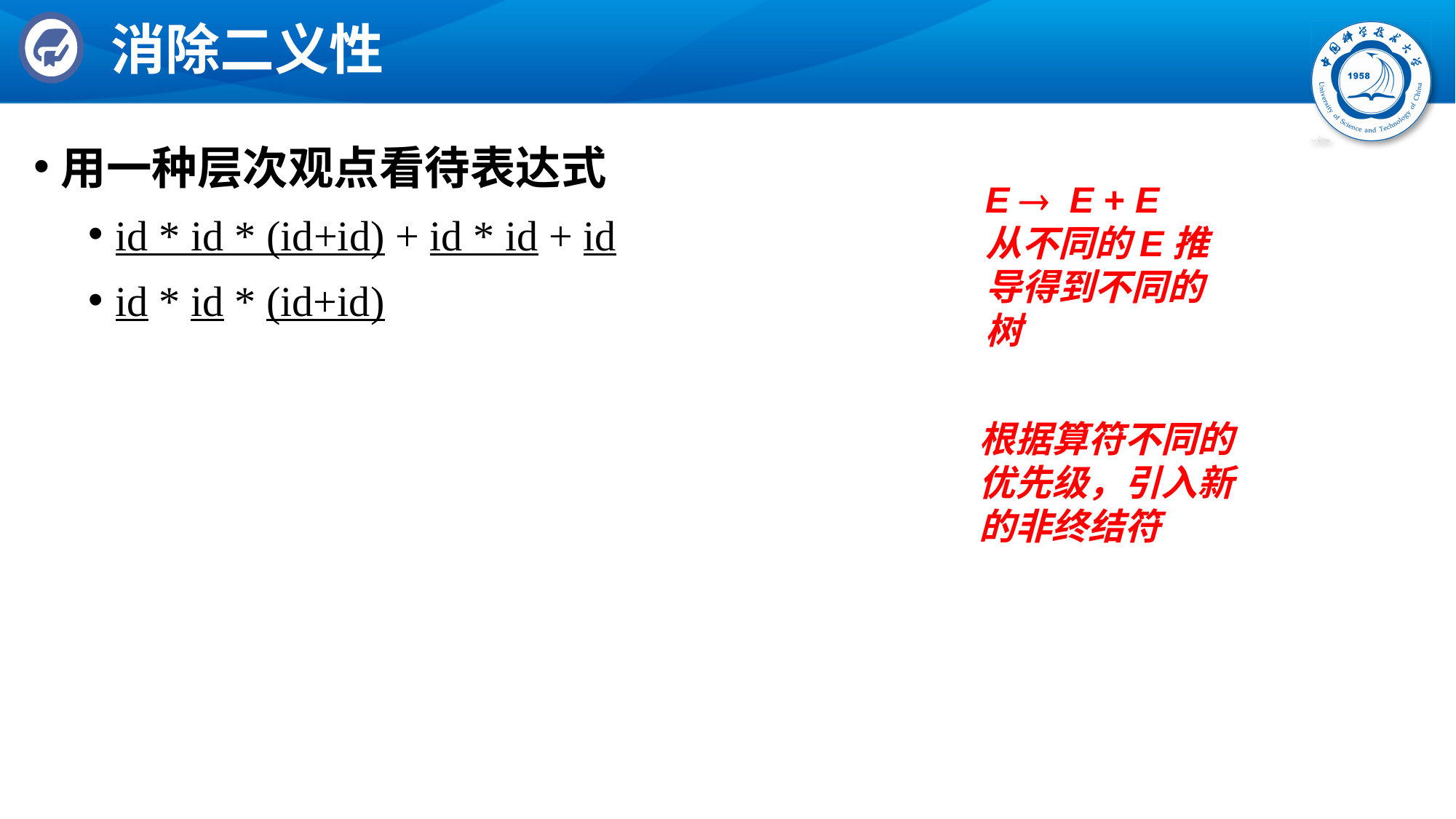

# 消除二义性
用一种层次观点看待表达式
id * id * (id+id) + id * id + id
id * id * (id+id)

E →  E + E
从不同的E推导得到不同的树
根据算符不同的优先级，引入新的非终结符